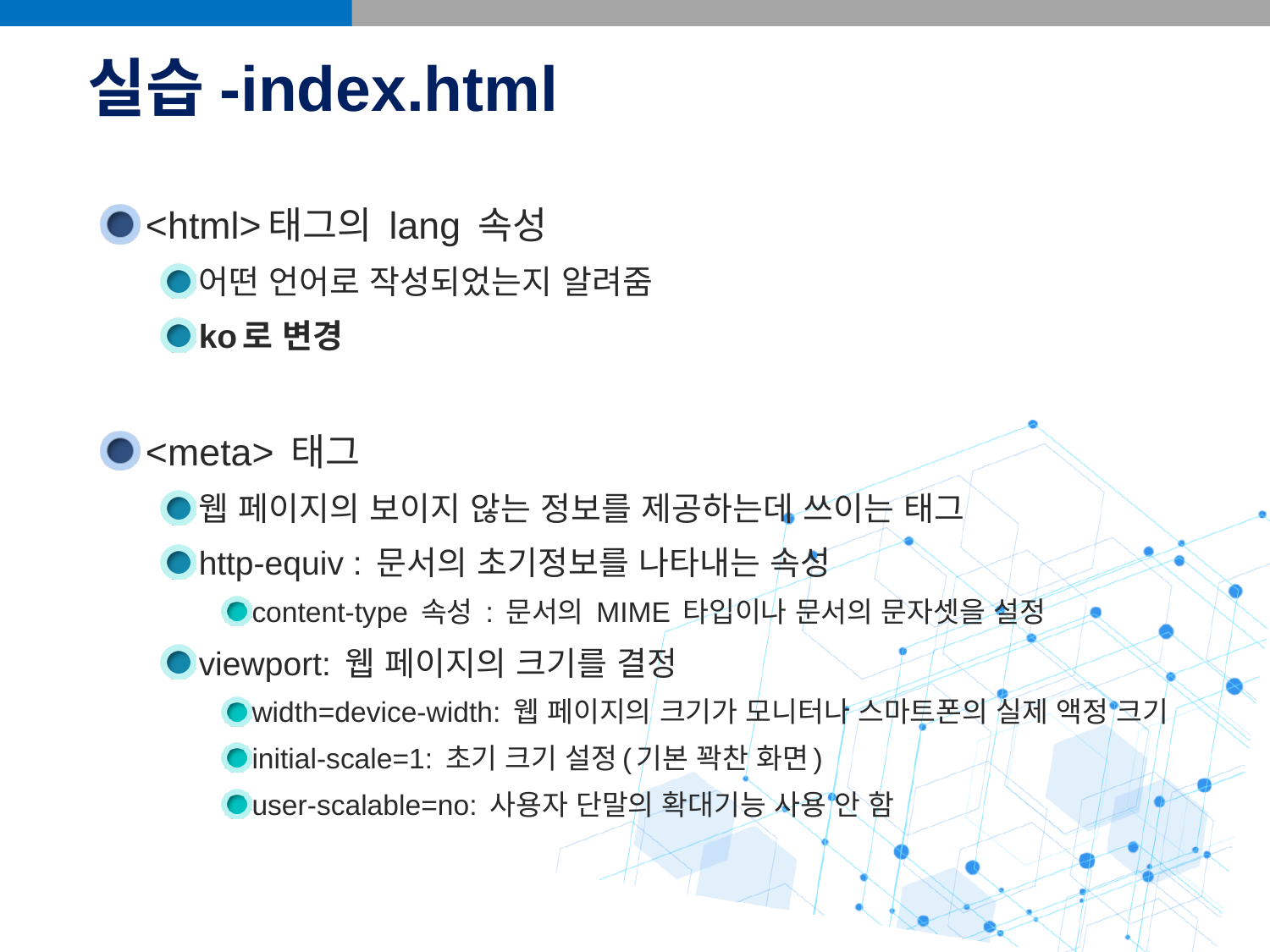

# 실습-index.html
<html>태그의 lang 속성
어떤 언어로 작성되었는지 알려줌
ko로 변경

<meta> 태그
웹 페이지의 보이지 않는 정보를 제공하는데 쓰이는 태그
http-equiv : 문서의 초기정보를 나타내는 속성
content-type 속성 : 문서의 MIME 타입이나 문서의 문자셋을 설정
viewport: 웹 페이지의 크기를 결정
width=device-width: 웹 페이지의 크기가 모니터나 스마트폰의 실제 액정 크기
initial-scale=1: 초기 크기 설정(기본 꽉찬 화면)
user-scalable=no: 사용자 단말의 확대기능 사용 안 함